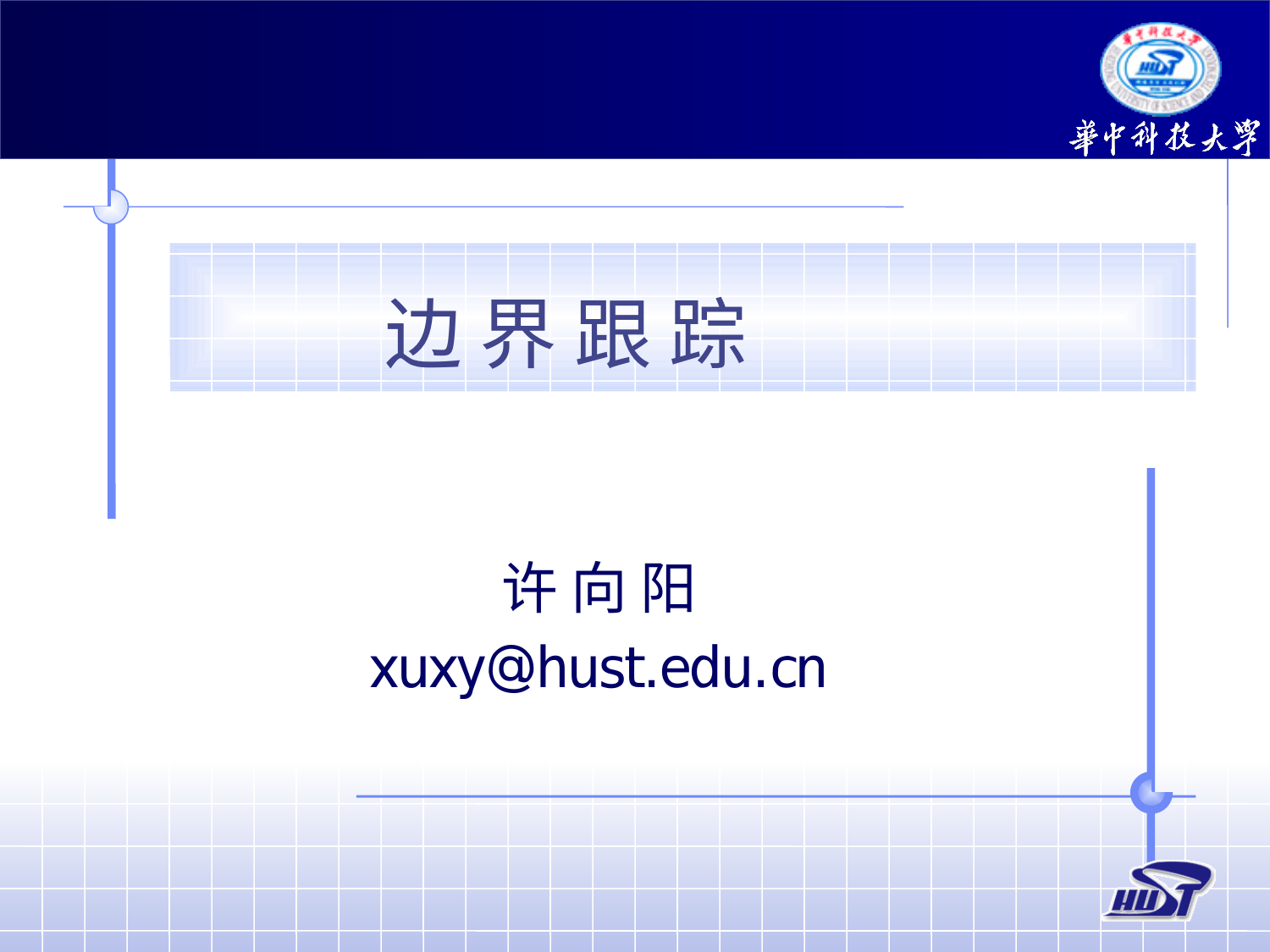

# 边 界 跟 踪
许 向 阳
xuxy@hust.edu.cn